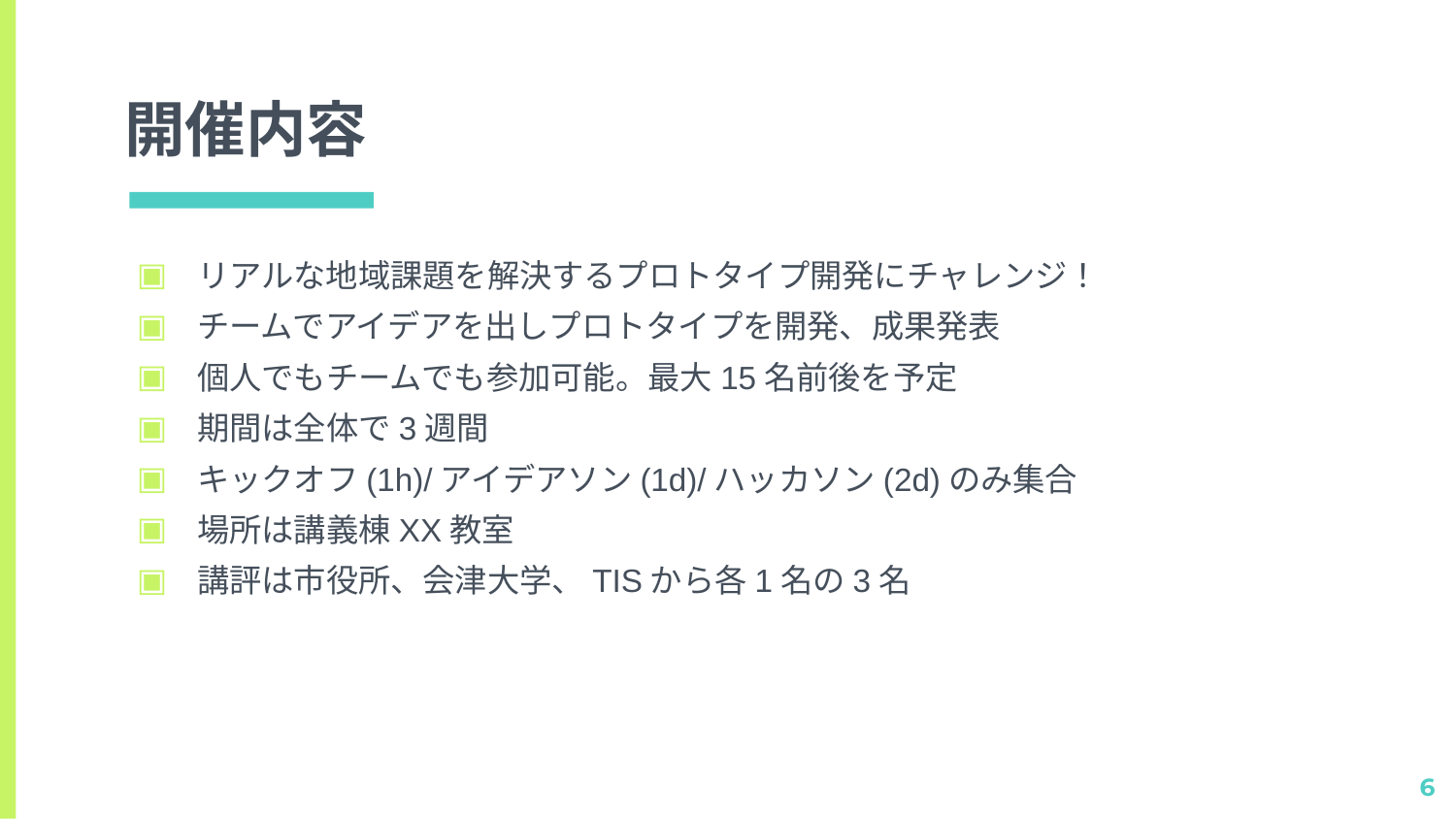

# 開催内容
リアルな地域課題を解決するプロトタイプ開発にチャレンジ！
チームでアイデアを出しプロトタイプを開発、成果発表
個人でもチームでも参加可能。最大15名前後を予定
期間は全体で3週間
キックオフ(1h)/アイデアソン(1d)/ハッカソン(2d)のみ集合
場所は講義棟XX教室
講評は市役所、会津大学、TISから各1名の3名
6